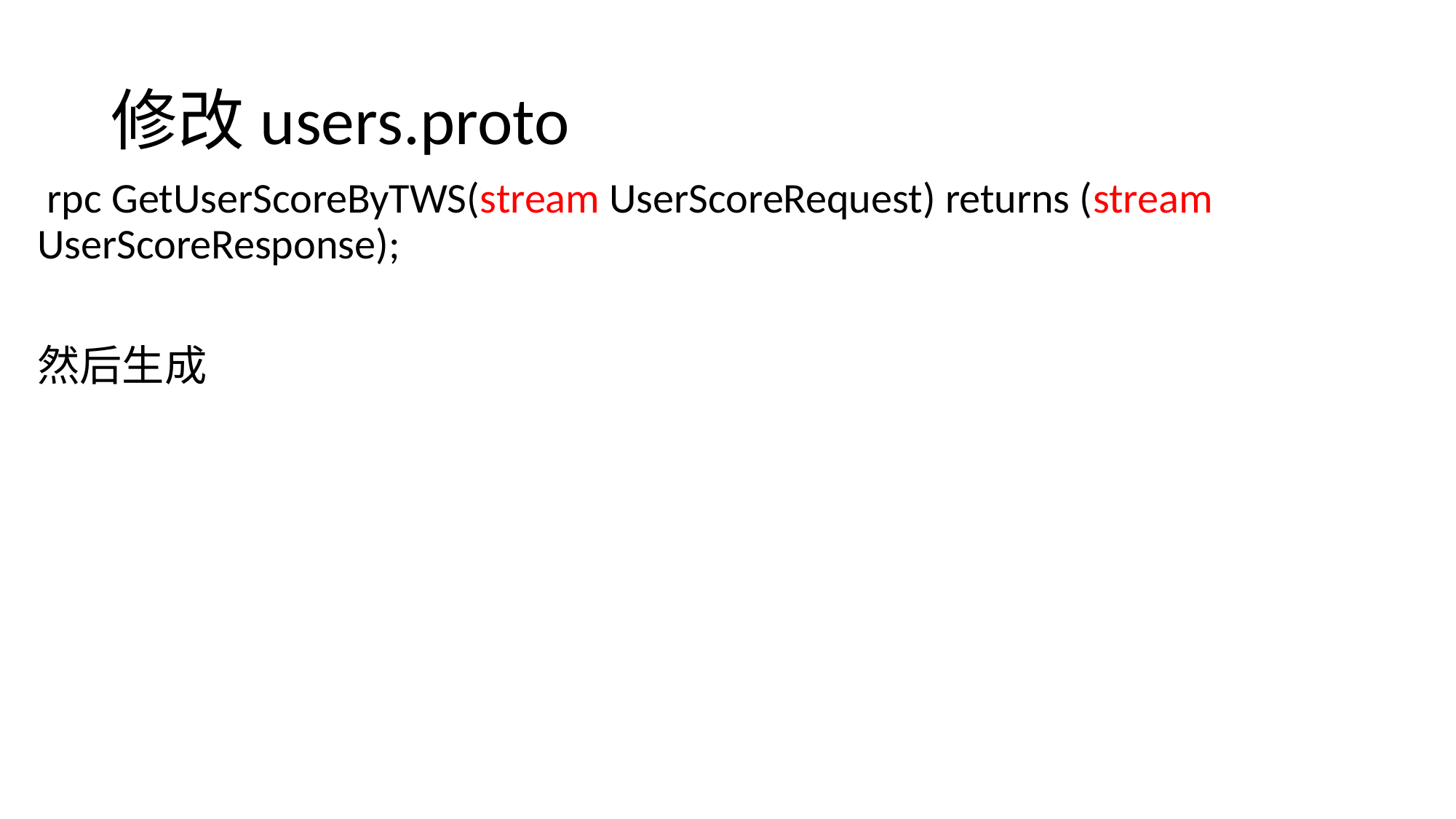

# 修改users.proto
 rpc GetUserScoreByTWS(stream UserScoreRequest) returns (stream UserScoreResponse);

然后生成